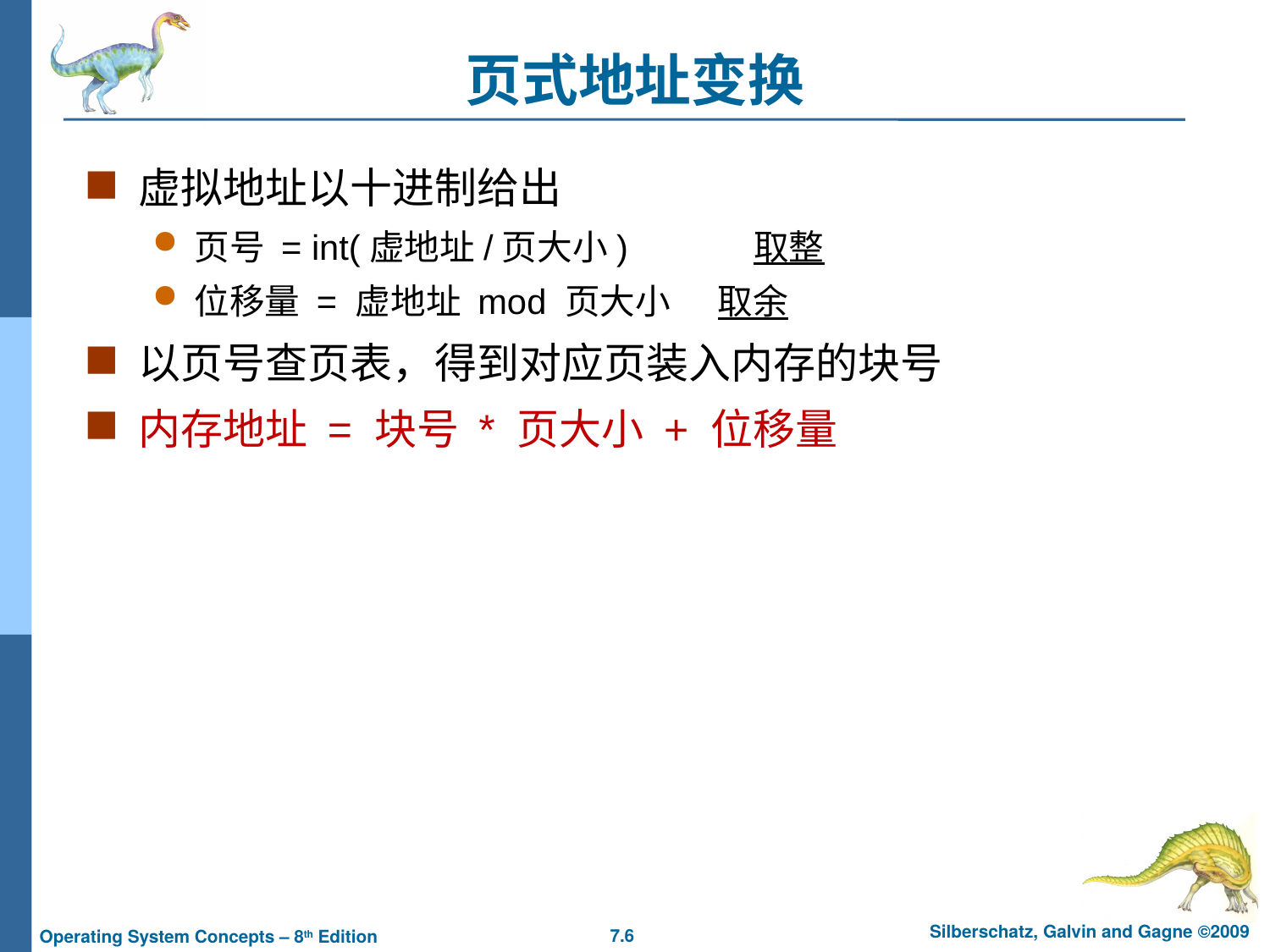

# 页式地址变换
虚拟地址以十进制给出
页号 = int(虚地址/页大小)            取整
位移量 = 虚地址 mod 页大小      取余
以页号查页表，得到对应页装入内存的块号
内存地址 = 块号 * 页大小 + 位移量